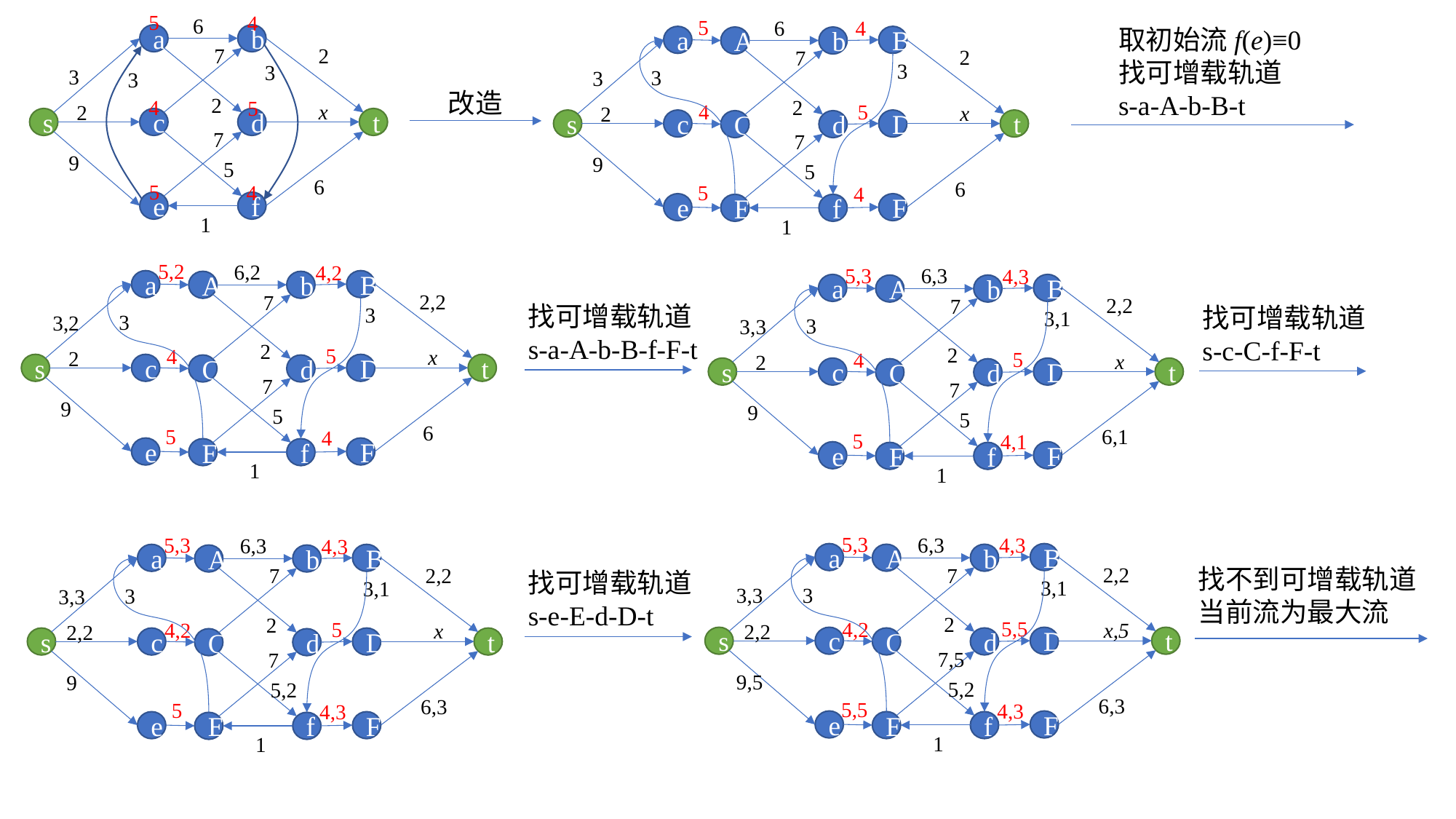

5
4
6
5
6
4
取初始流f(e)≡0
找可增载轨道
s-a-A-b-B-t
a
b
a
B
A
b
2
7
2
7

3
3
3
3
3
3
改造
2
2
4
5
x
5
4
2
x
2
s
c
d
t
s
c
D
t
C
d
7
7
9
9
5
5
6
6
5
4
5
4
e
f
e
F
E
f
1
1
5,2
6,2
4,2
5,3
6,3
4,3
a
B
A
b
a
B
A
b
2,2
7
2,2
7
找可增载轨道
s-a-A-b-B-f-F-t
找可增载轨道
s-c-C-f-F-t
3
3,1
3
3,2
3
3,3
2
2
5
4
x
2
5
4
x
2
s
c
D
t
C
d
s
c
D
t
C
d
7
7
9
9
5
5
6
6,1
5
4
5
4,1
e
F
E
f
e
F
E
f
1
1
5,3
6,3
5,3
4,3
6,3
4,3
a
B
A
b
a
B
A
b
2,2
7
2,2
找不到可增载轨道
当前流为最大流
7
找可增载轨道
s-e-E-d-D-t
3,1
3,1
3
3,3
3
3,3
2
2
5,5
4,2
5
4,2
x,5
x
2,2
2,2
s
c
D
t
C
d
s
c
D
t
C
d
7,5
7
9,5
9
5,2
5,2
6,3
6,3
5,5
5
4,3
4,3
e
F
E
f
e
F
E
f
1
1